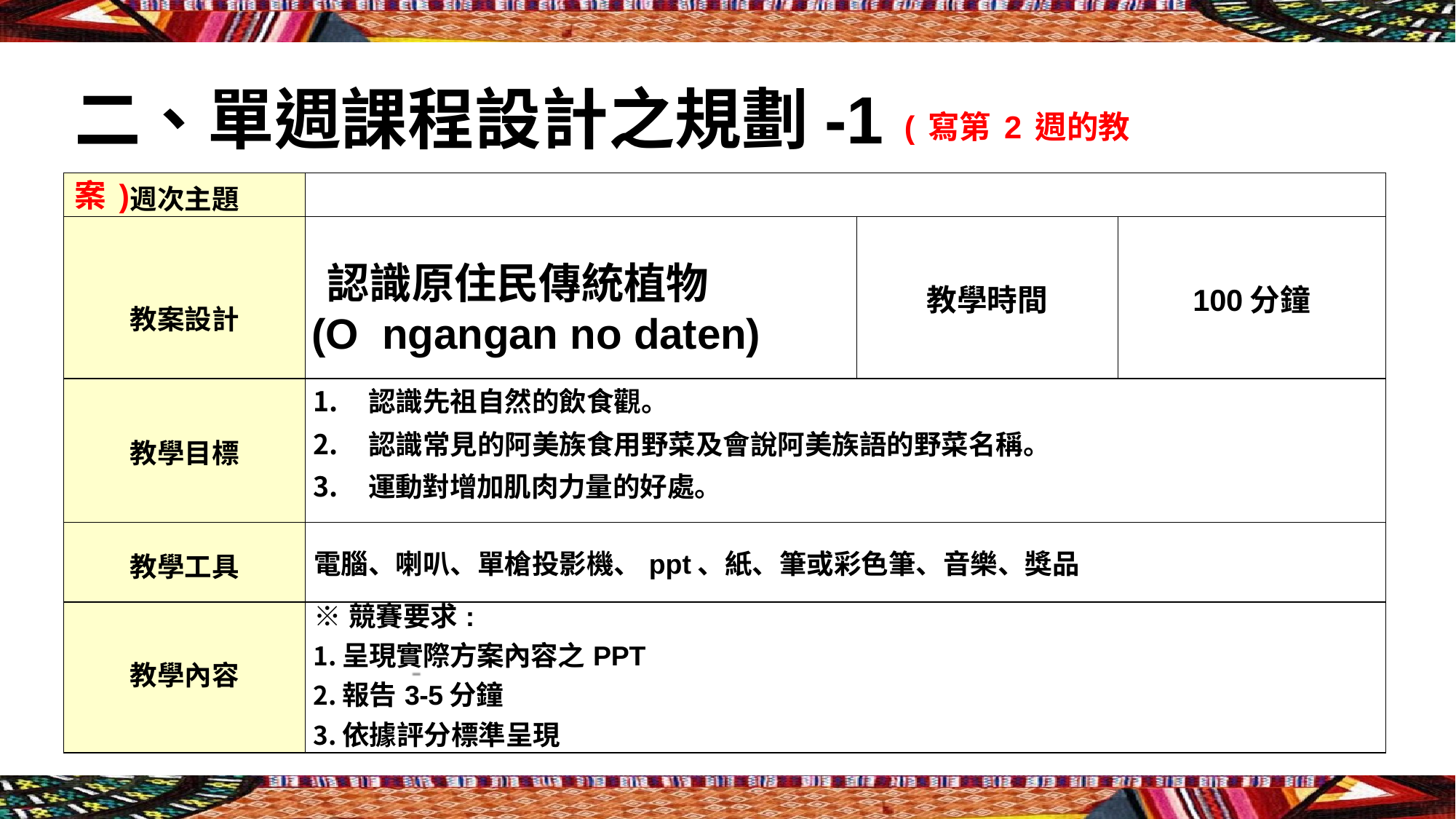

# 二、單週課程設計之規劃-1 (寫第2週的教案)
| 週次主題 |  |  |  |
| --- | --- | --- | --- |
| 教案設計 | 認識原住民傳統植物 (O ngangan no daten) | 教學時間 | 100分鐘 |
| 教學目標 | 認識先祖自然的飲食觀。 認識常見的阿美族食用野菜及會說阿美族語的野菜名稱。 運動對增加肌肉力量的好處。 |  |  |
| 教學工具 | 電腦、喇叭、單槍投影機、ppt、紙、筆或彩色筆、音樂、獎品 |  |  |
| 教學內容 | ※競賽要求: 呈現實際方案內容之PPT 報告3-5分鐘 依據評分標準呈現 |  |  |